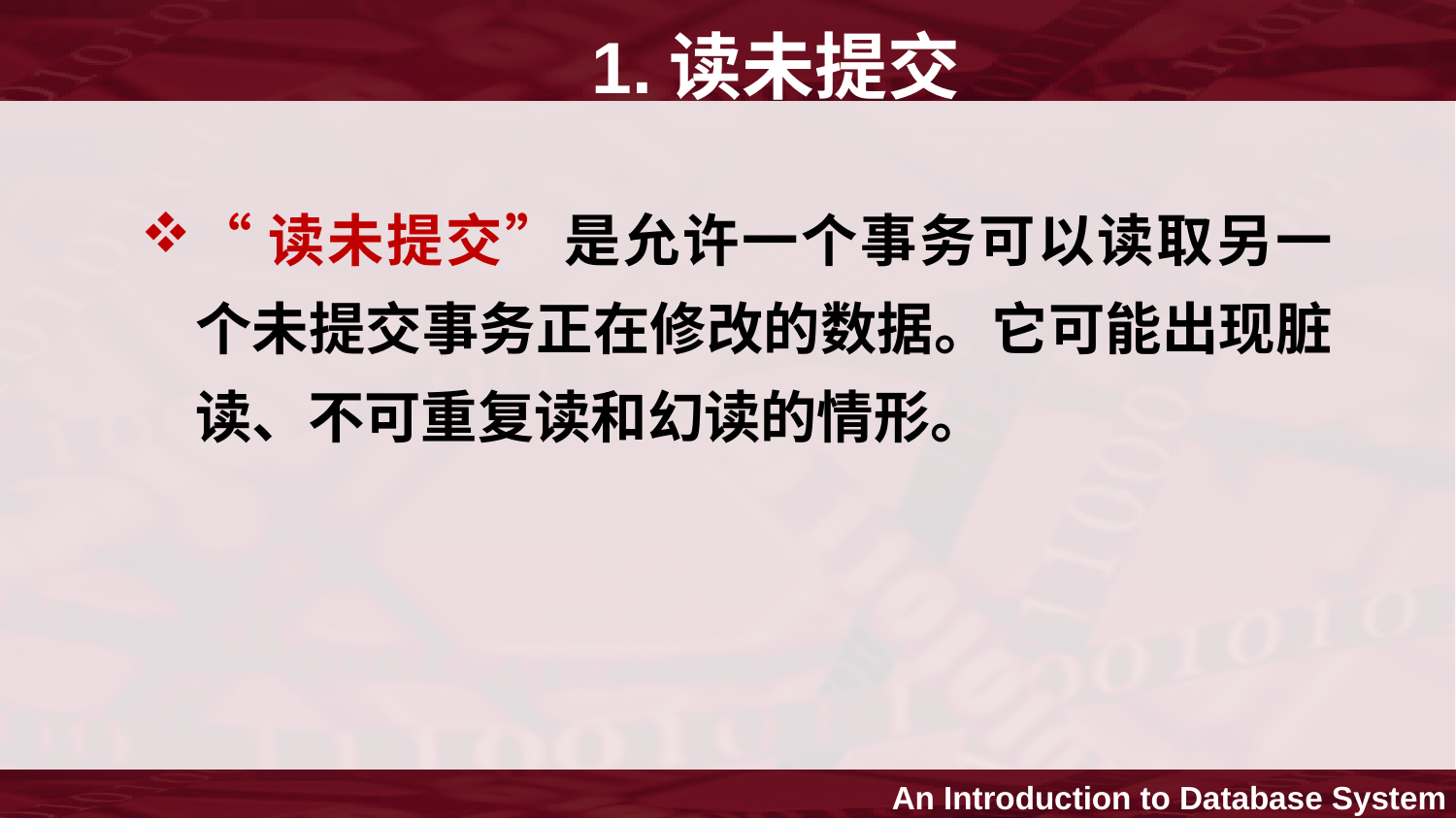

1.读未提交
“读未提交”是允许一个事务可以读取另一个未提交事务正在修改的数据。它可能出现脏读、不可重复读和幻读的情形。